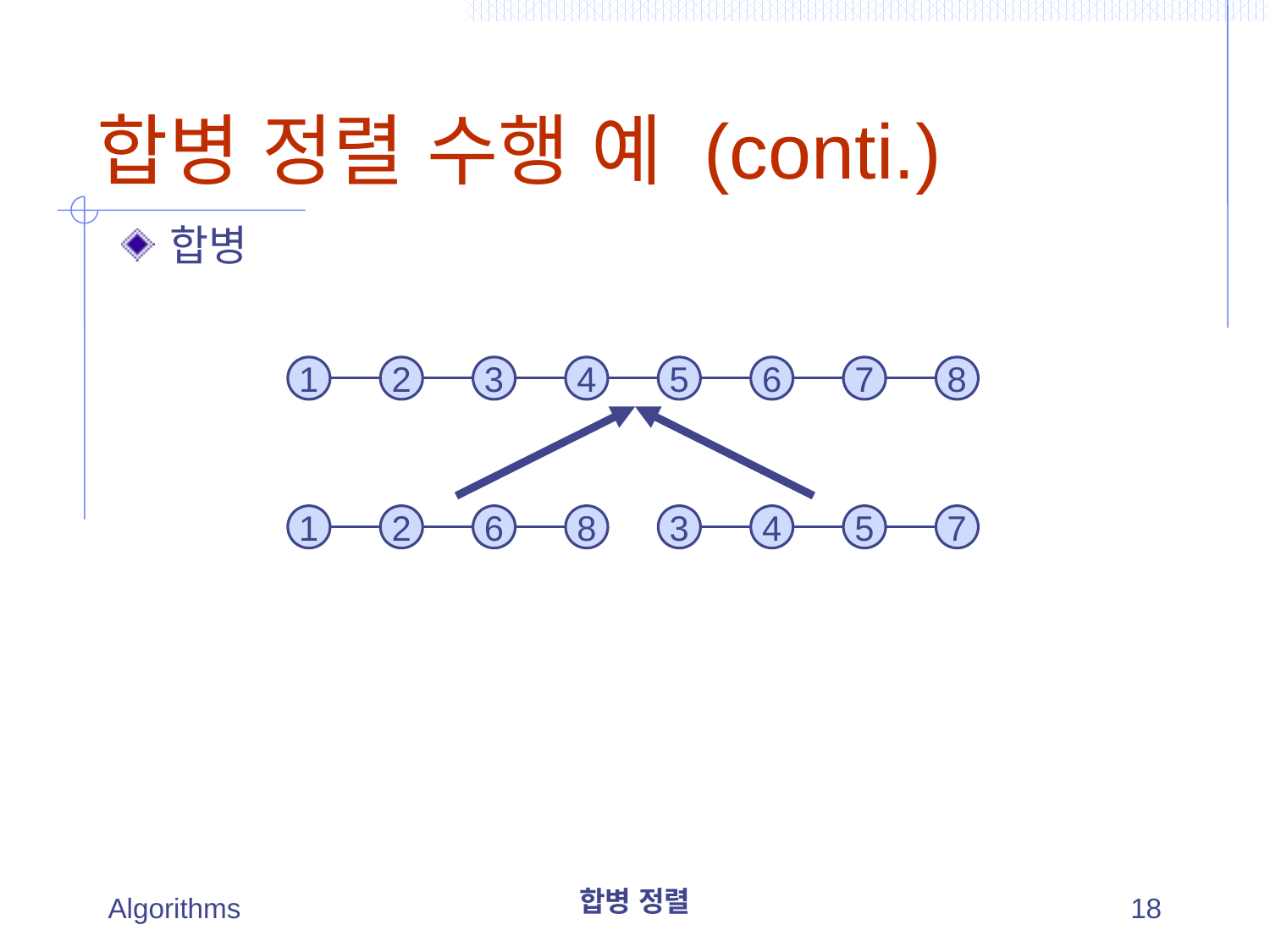

# 합병 정렬 수행 예 (conti.)
합병
1
2
3
4
5
6
7
8
1
2
6
8
3
4
5
7
Algorithms
합병 정렬
18